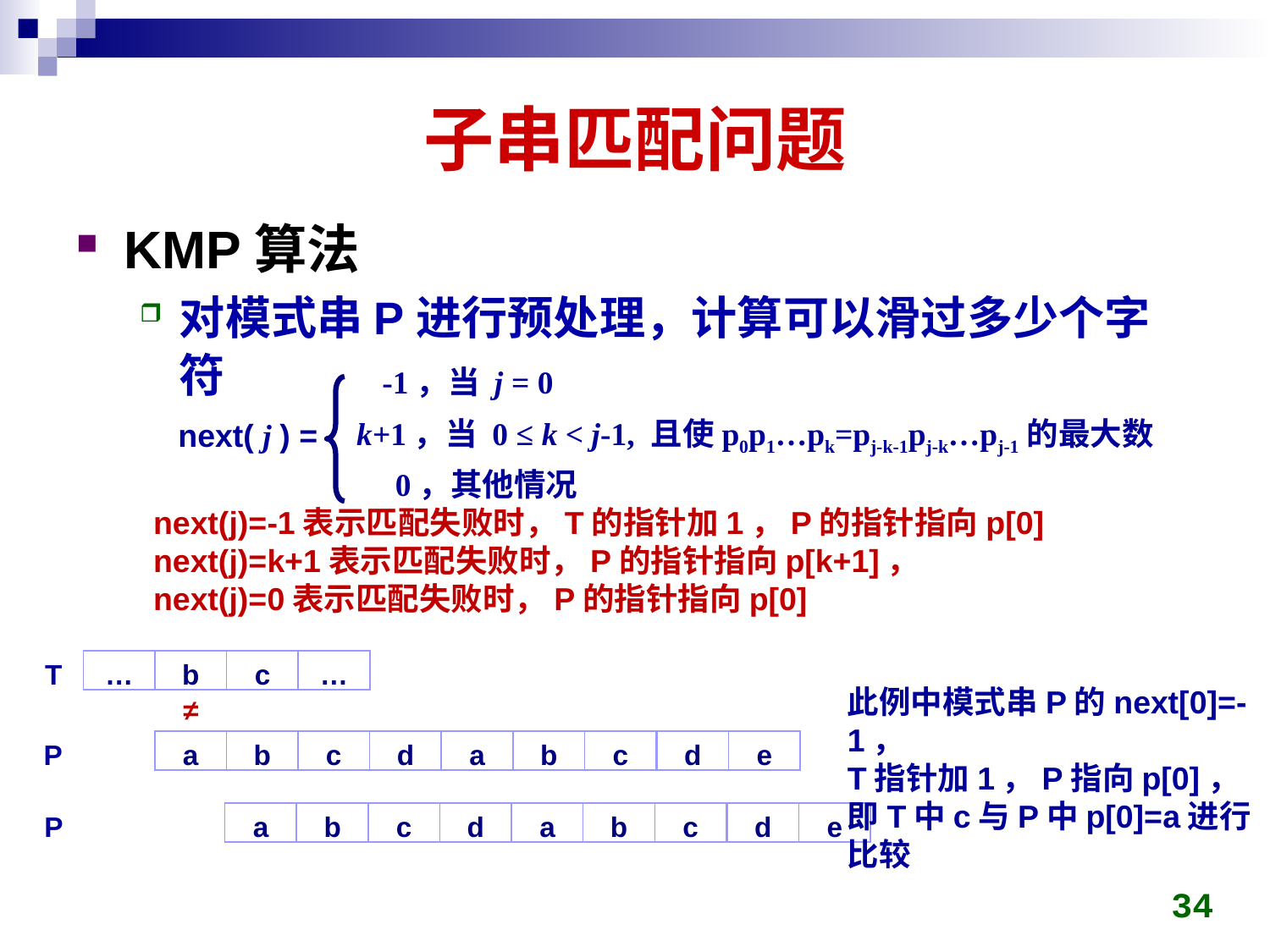

# 子串匹配问题
KMP算法
对模式串P进行预处理，计算可以滑过多少个字符
-1，当 j = 0

k+1，当 0 ≤ k < j-1, 且使p0p1…pk=pj-k-1pj-k…pj-1的最大数
next( j ) =
0，其他情况
next(j)=-1表示匹配失败时，T的指针加1，P的指针指向p[0]
next(j)=k+1表示匹配失败时，P的指针指向p[k+1]，
next(j)=0表示匹配失败时，P的指针指向p[0]
T
…
…
b
c
此例中模式串P的next[0]=-1，
T指针加1，P指向p[0]，即T中c与P中p[0]=a进行比较
≠
a
b
c
d
a
b
c
d
e
P
P
a
b
c
d
a
b
c
d
e
34